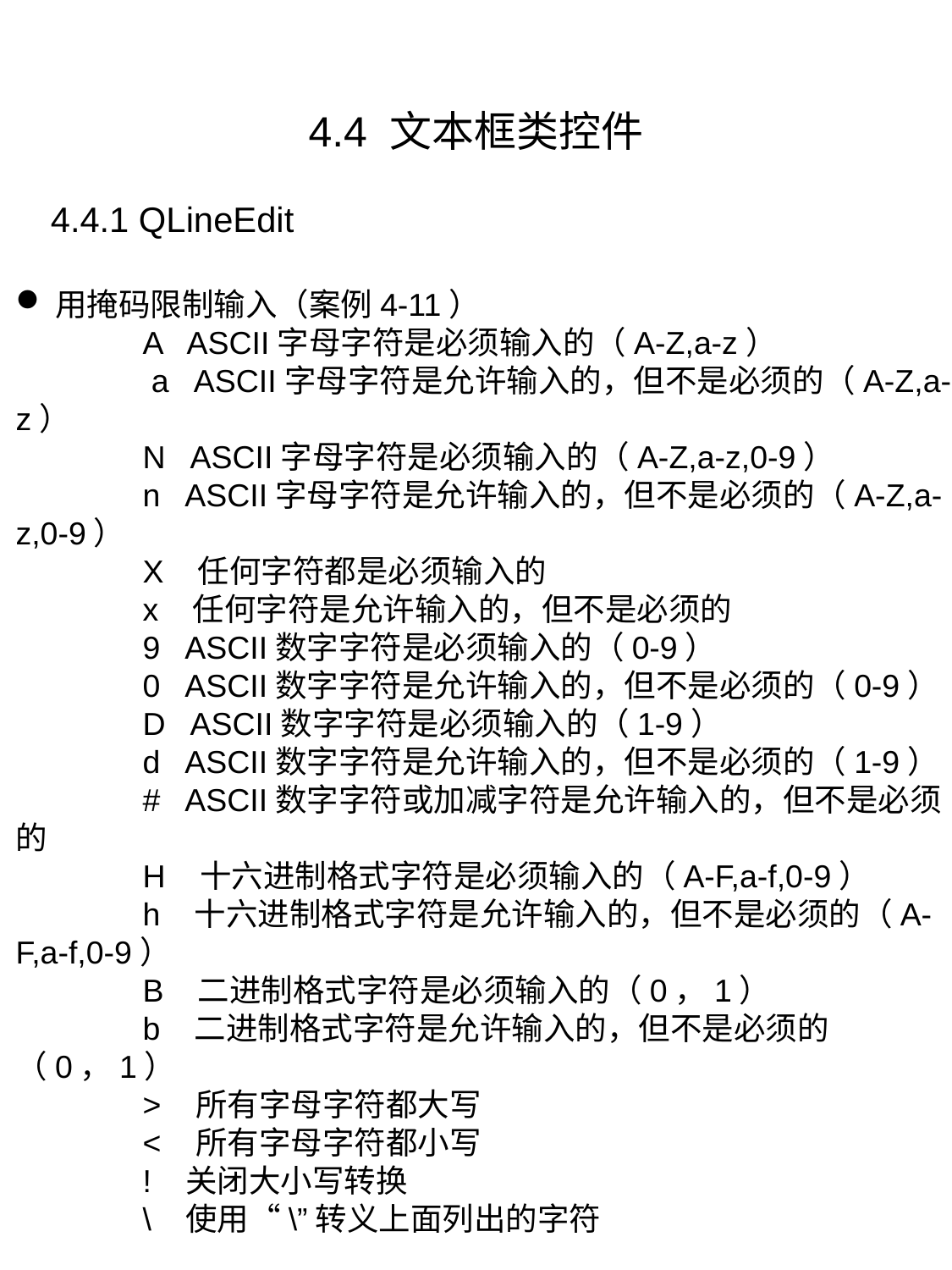

4.4 文本框类控件
4.4.1 QLineEdit
用掩码限制输入（案例4-11）
	A   ASCII字母字符是必须输入的（A-Z,a-z）
	 a   ASCII字母字符是允许输入的，但不是必须的（A-Z,a-z）
	N   ASCII字母字符是必须输入的（A-Z,a-z,0-9）
	n   ASCII字母字符是允许输入的，但不是必须的（A-Z,a-z,0-9）
	X   任何字符都是必须输入的
	x   任何字符是允许输入的，但不是必须的
	9   ASCII数字字符是必须输入的（0-9）
	0   ASCII数字字符是允许输入的，但不是必须的（0-9）
	D   ASCII数字字符是必须输入的（1-9）
	d   ASCII数字字符是允许输入的，但不是必须的（1-9）
	#   ASCII数字字符或加减字符是允许输入的，但不是必须的
	H   十六进制格式字符是必须输入的（A-F,a-f,0-9）
	h   十六进制格式字符是允许输入的，但不是必须的（A-F,a-f,0-9）
	B   二进制格式字符是必须输入的（0，1）
	b   二进制格式字符是允许输入的，但不是必须的（0，1）
	>   所有字母字符都大写
	<   所有字母字符都小写
	!   关闭大小写转换
	\   使用“\”转义上面列出的字符